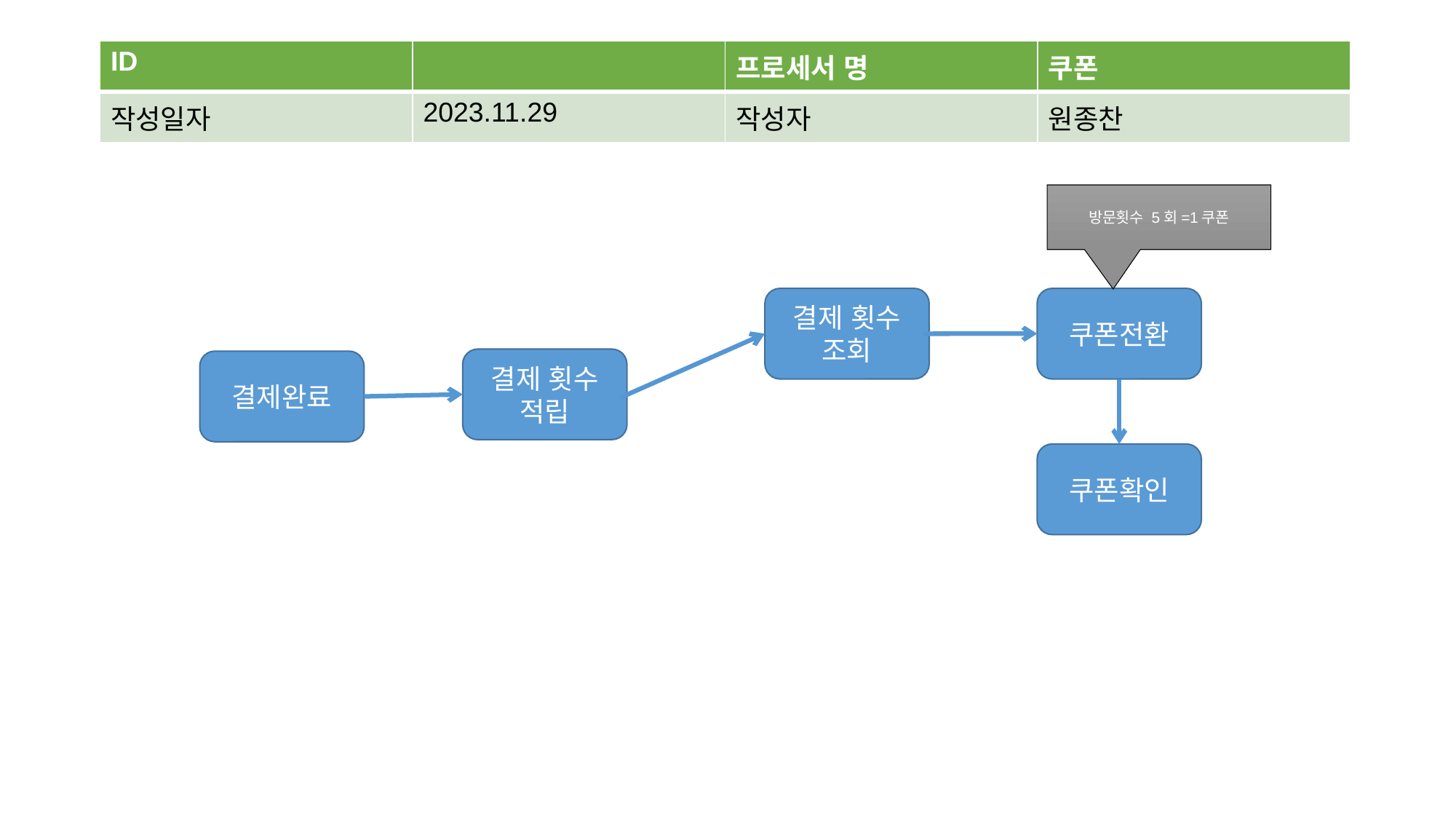

| ID |  | 프로세서 명 | 쿠폰 |
| --- | --- | --- | --- |
| 작성일자 | 2023.11.29 | 작성자 | 원종찬 |
방문횟수 5회=1쿠폰
결제 횟수
조회
쿠폰전환
결제 횟수
적립
결제완료
쿠폰확인